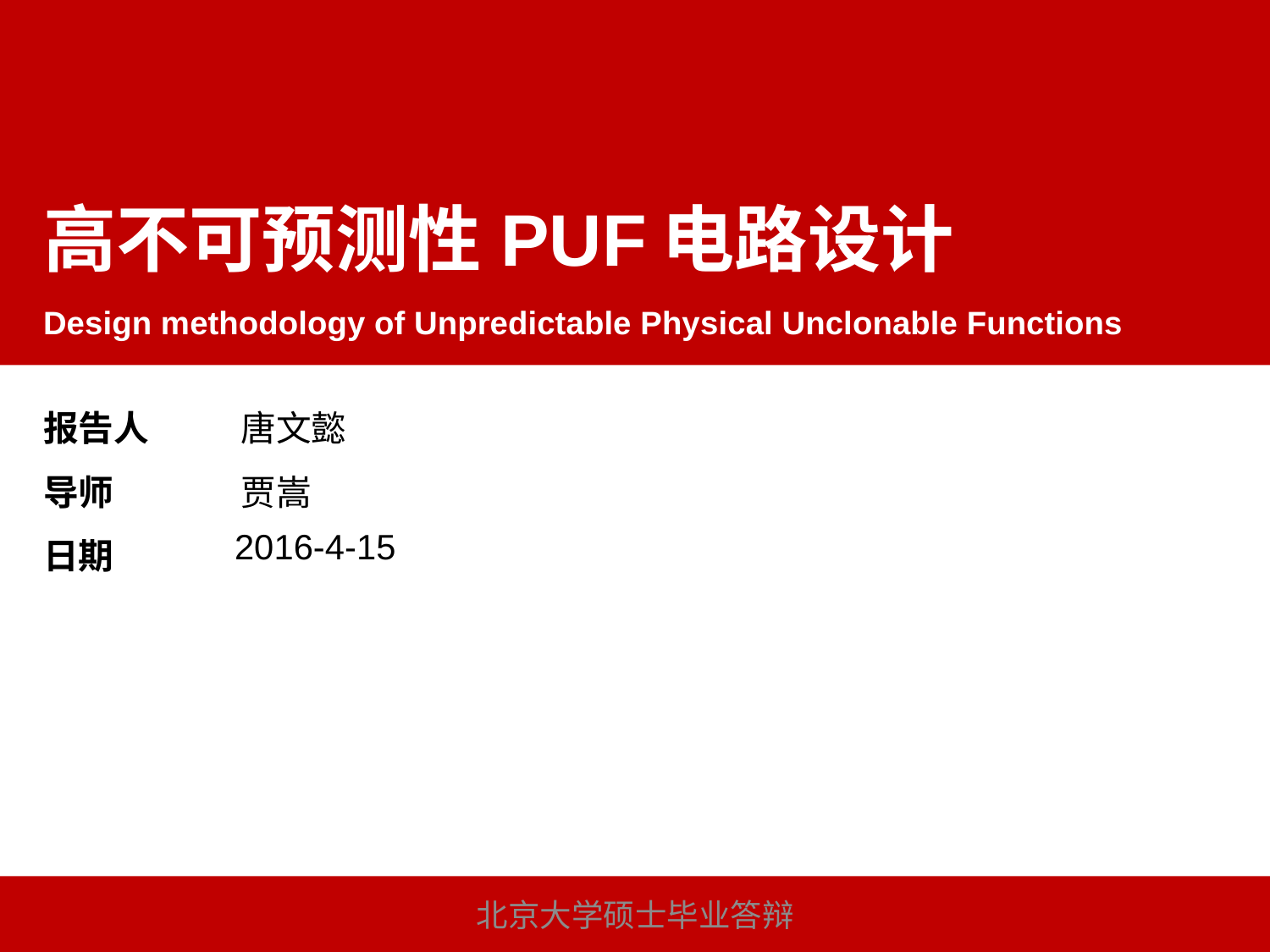

# 高不可预测性PUF电路设计 Design methodology of Unpredictable Physical Unclonable Functions
北京大学硕士毕业答辩